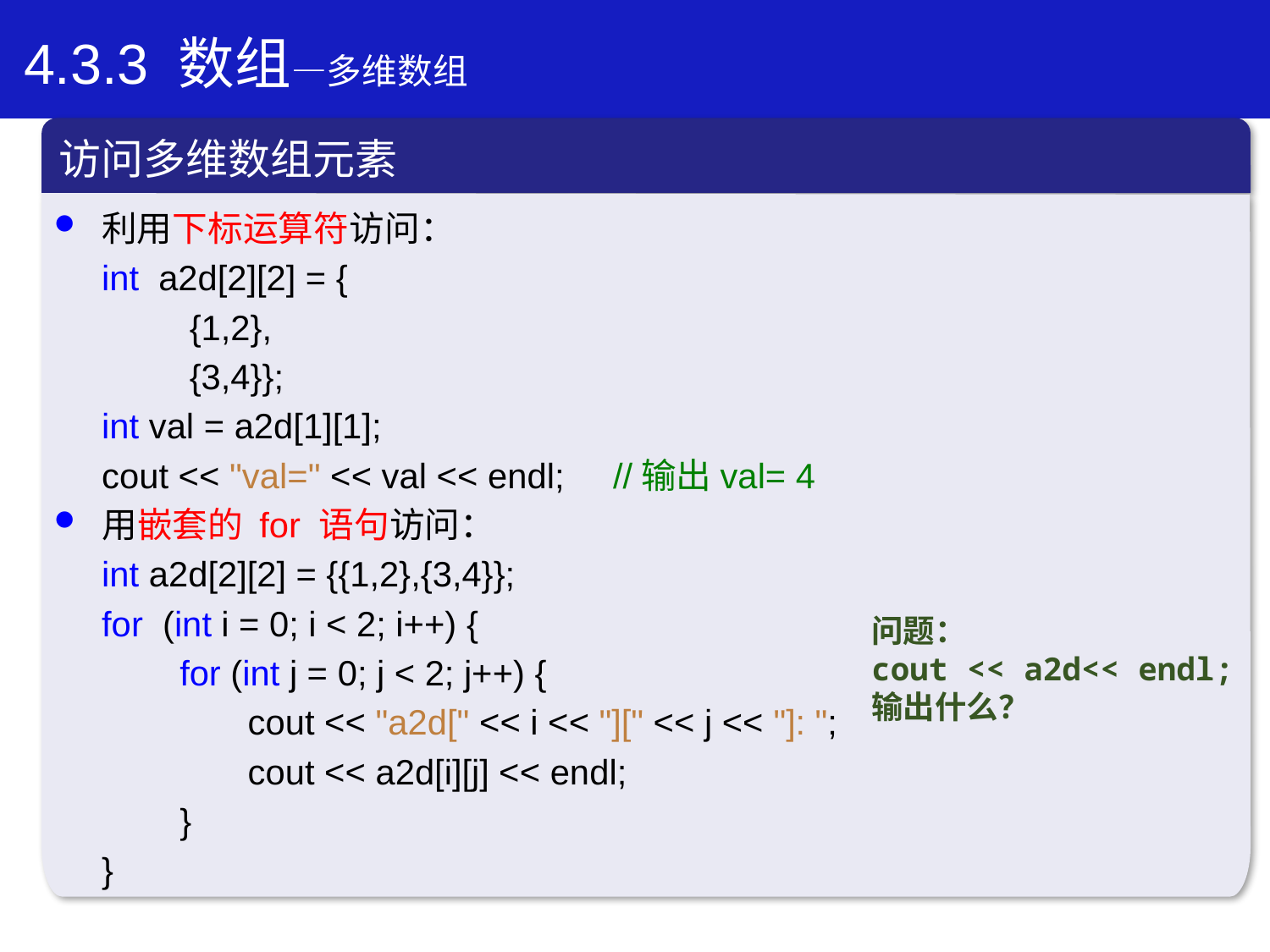

4.3.3 数组—多维数组
访问多维数组元素
利用下标运算符访问：
int  a2d[2][2] = {
         {1,2},
         {3,4}};
int val = a2d[1][1];
cout << "val=" << val << endl;     //输出val= 4
用嵌套的 for 语句访问：
int a2d[2][2] = {{1,2},{3,4}};
for  (int i = 0; i < 2; i++) {
        for (int j = 0; j < 2; j++) {
               cout << "a2d[" << i << "][" << j << "]: ";
               cout << a2d[i][j] << endl;
        }
}
问题：
cout << a2d<< endl;
输出什么？
62